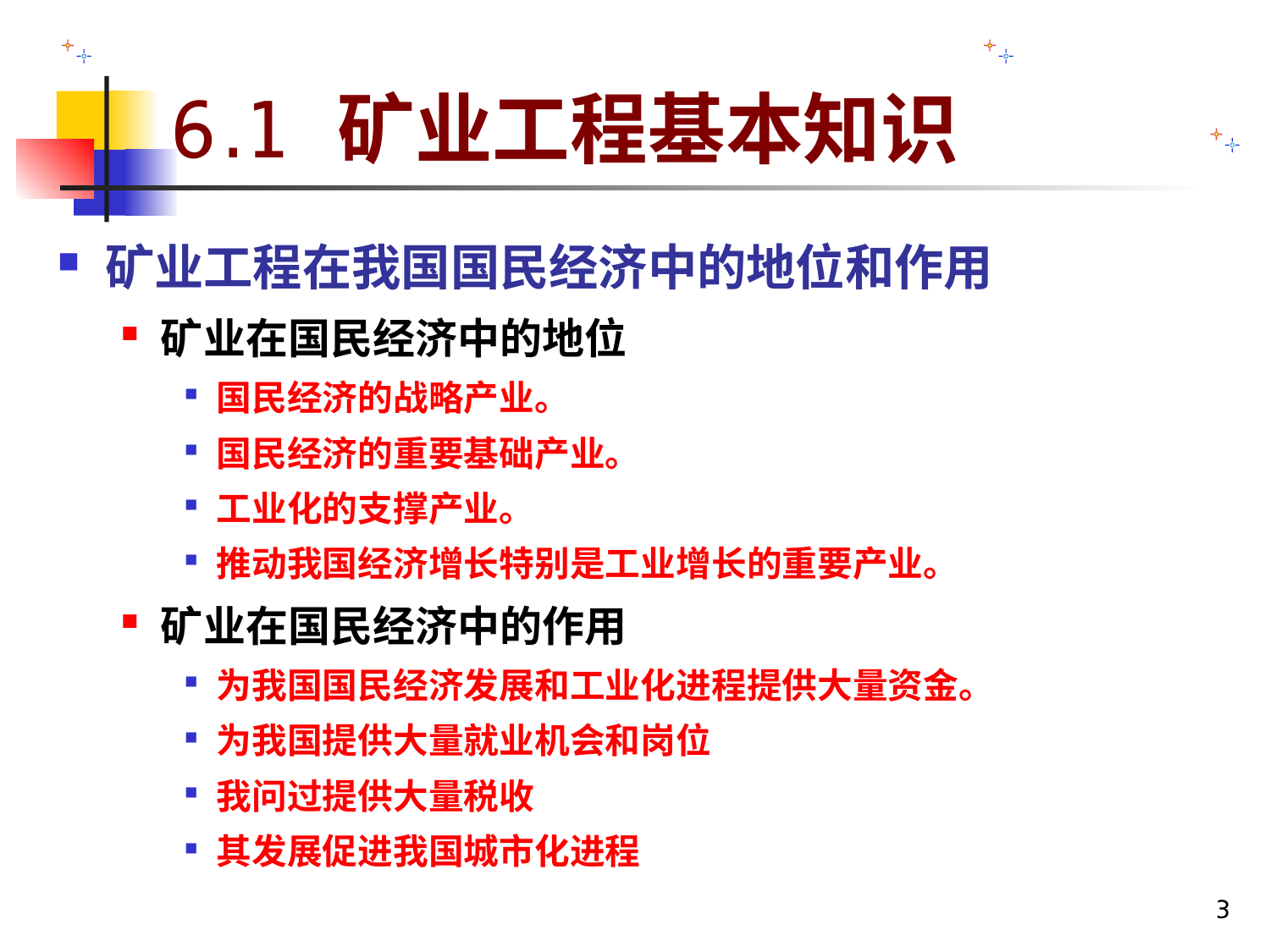

# 6.1 矿业工程基本知识
矿业工程在我国国民经济中的地位和作用
矿业在国民经济中的地位
国民经济的战略产业。
国民经济的重要基础产业。
工业化的支撑产业。
推动我国经济增长特别是工业增长的重要产业。
矿业在国民经济中的作用
为我国国民经济发展和工业化进程提供大量资金。
为我国提供大量就业机会和岗位
我问过提供大量税收
其发展促进我国城市化进程
3